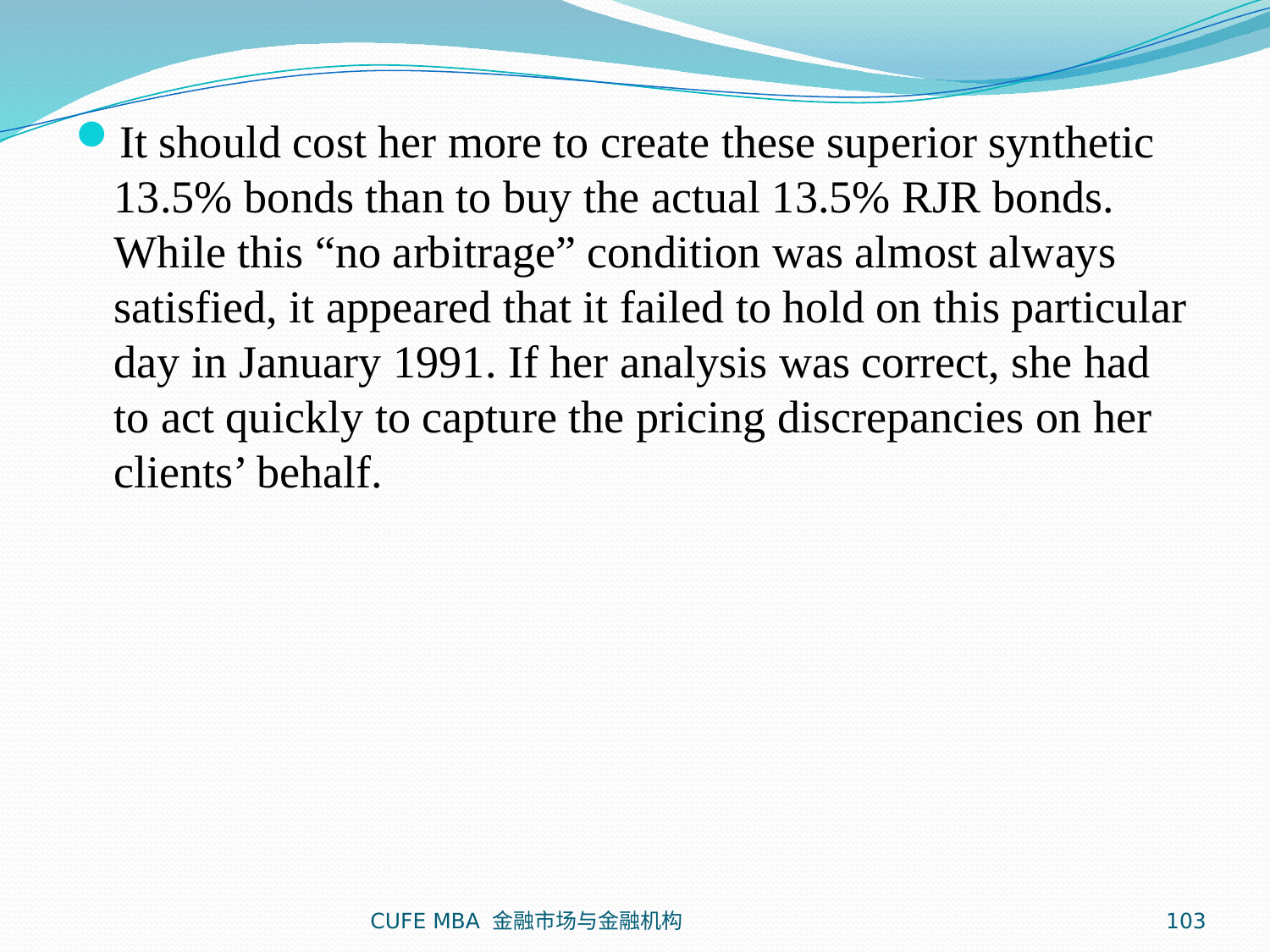

It should cost her more to create these superior synthetic 13.5% bonds than to buy the actual 13.5% RJR bonds. While this “no arbitrage” condition was almost always satisfied, it appeared that it failed to hold on this particular day in January 1991. If her analysis was correct, she had to act quickly to capture the pricing discrepancies on her clients’ behalf.
CUFE MBA 金融市场与金融机构
103